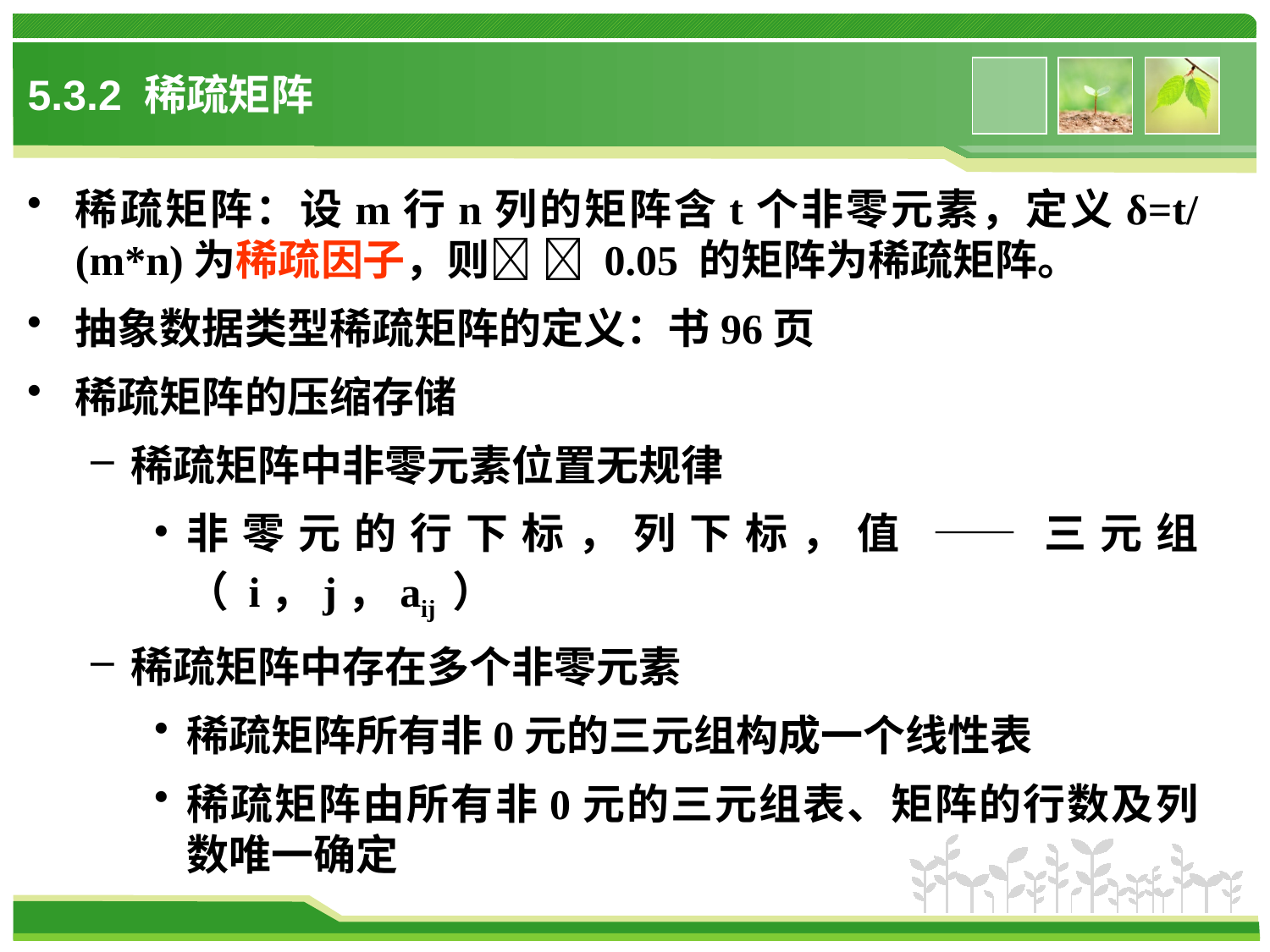

# 5.3.2 稀疏矩阵
稀疏矩阵：设m行n列的矩阵含t个非零元素，定义δ=t/(m*n)为稀疏因子，则δ ≤ 0.05 的矩阵为稀疏矩阵。
抽象数据类型稀疏矩阵的定义：书96页
稀疏矩阵的压缩存储
稀疏矩阵中非零元素位置无规律
非零元的行下标，列下标，值 ——三元组（ i，j，aij ）
稀疏矩阵中存在多个非零元素
稀疏矩阵所有非0元的三元组构成一个线性表
稀疏矩阵由所有非0元的三元组表、矩阵的行数及列数唯一确定